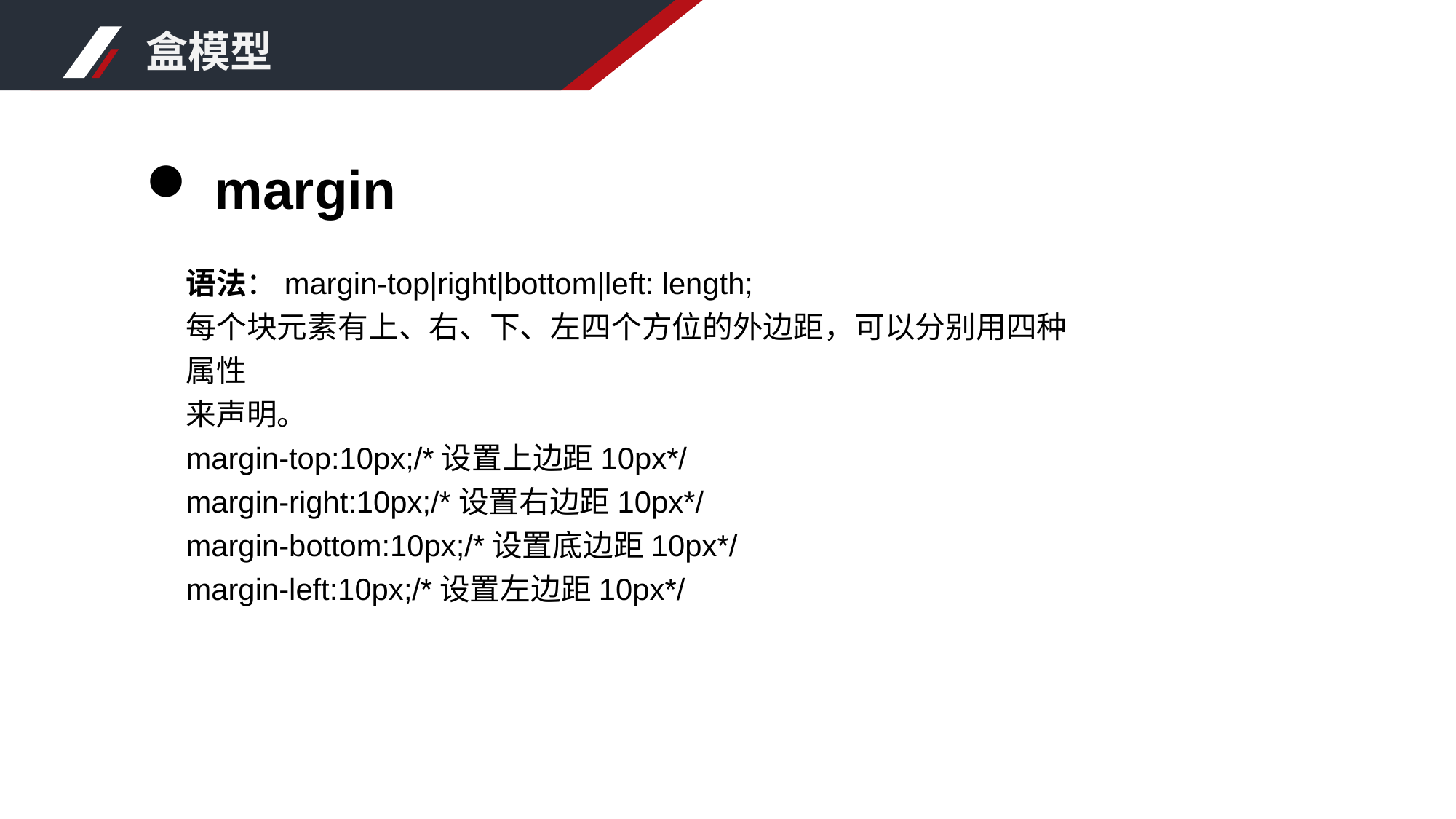

盒模型
# margin
语法：margin-top|right|bottom|left: length;
每个块元素有上、右、下、左四个方位的外边距，可以分别用四种属性
来声明。
margin-top:10px;/*设置上边距10px*/
margin-right:10px;/*设置右边距10px*/
margin-bottom:10px;/*设置底边距10px*/
margin-left:10px;/*设置左边距10px*/